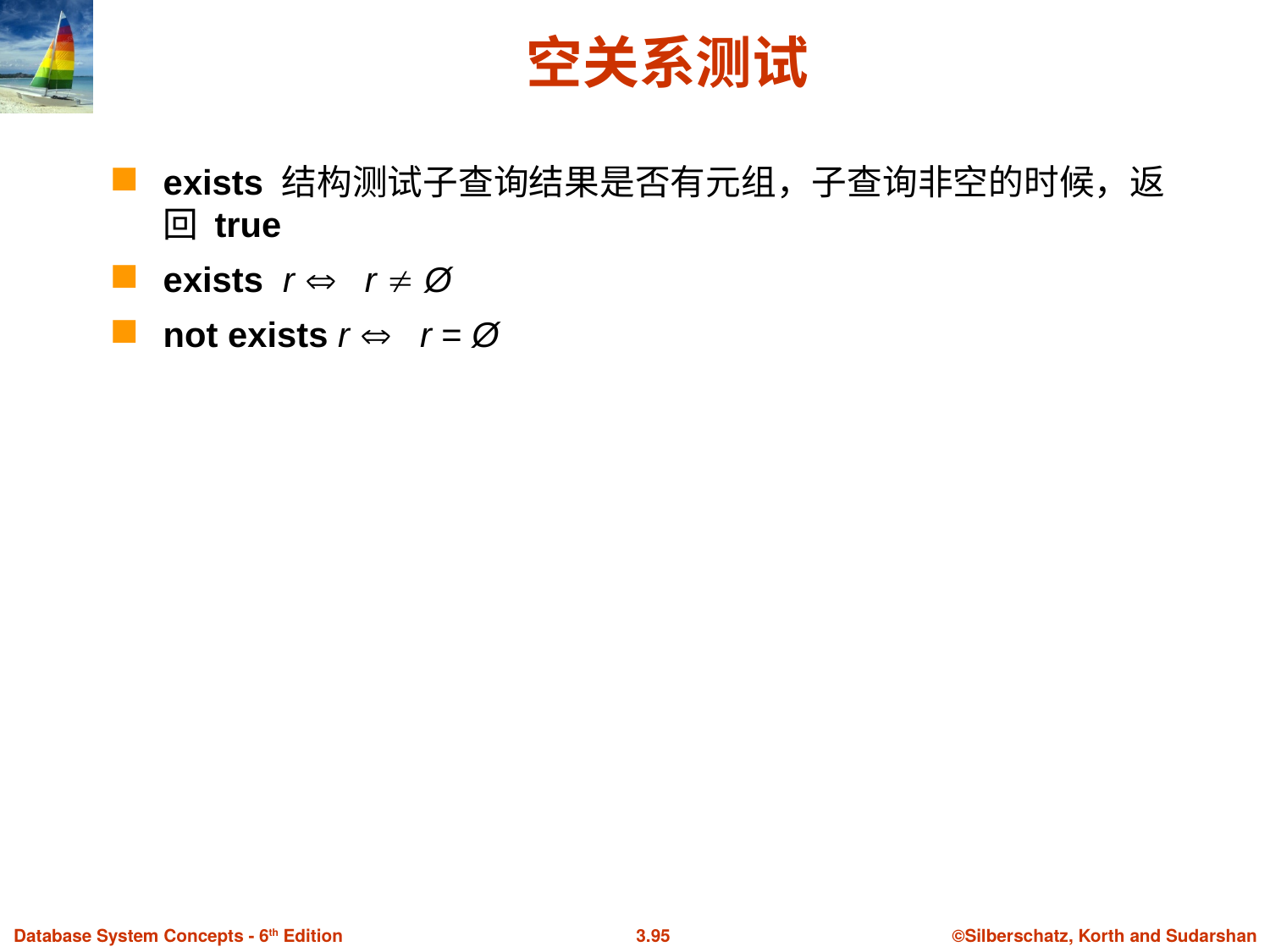

# 空关系测试
exists 结构测试子查询结果是否有元组，子查询非空的时候，返回 true
exists  r ⇔  r ≠ Ø
not exists r ⇔  r = Ø